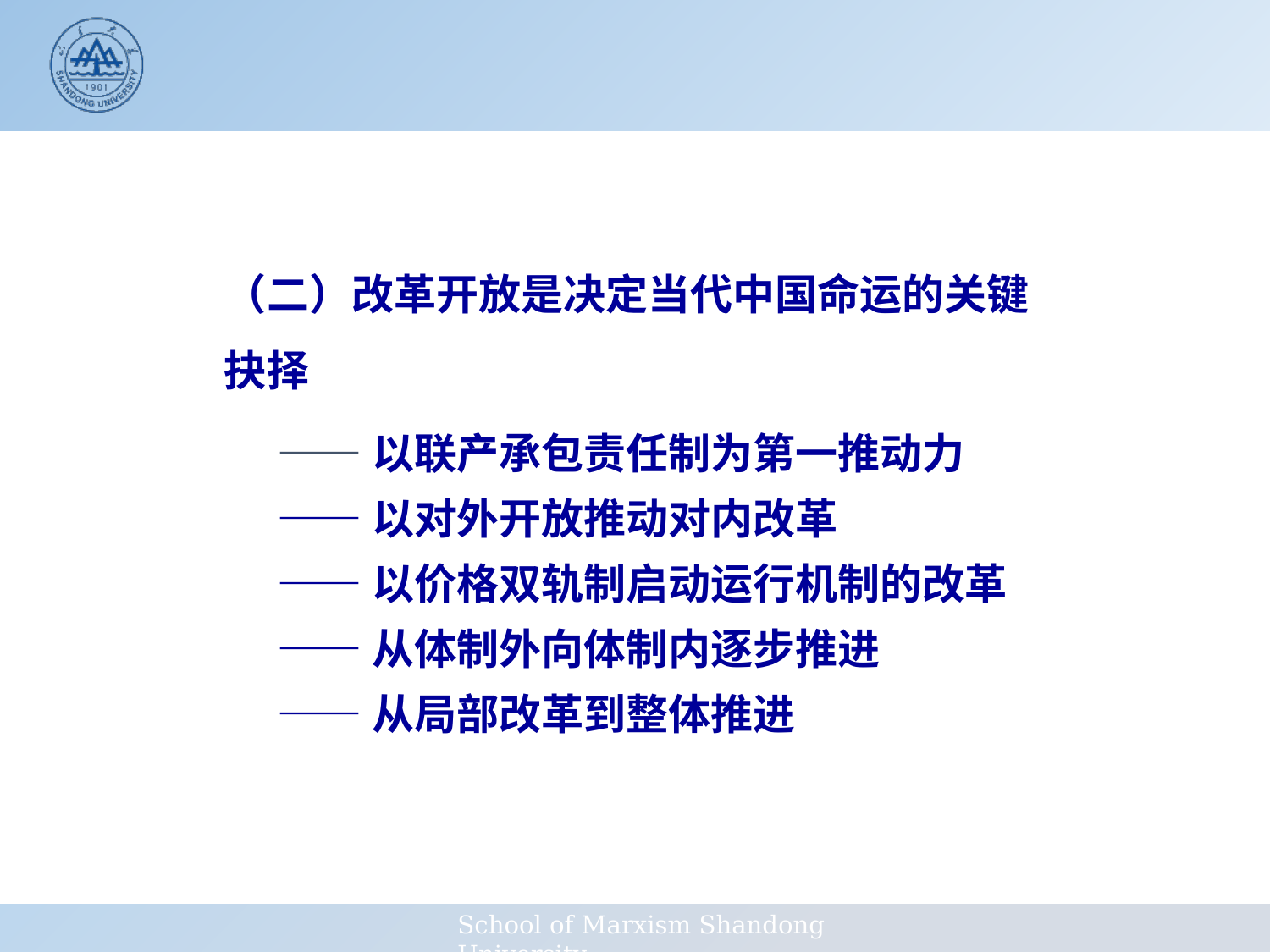

（二）改革开放是决定当代中国命运的关键抉择
——以联产承包责任制为第一推动力
——以对外开放推动对内改革
——以价格双轨制启动运行机制的改革
——从体制外向体制内逐步推进
——从局部改革到整体推进